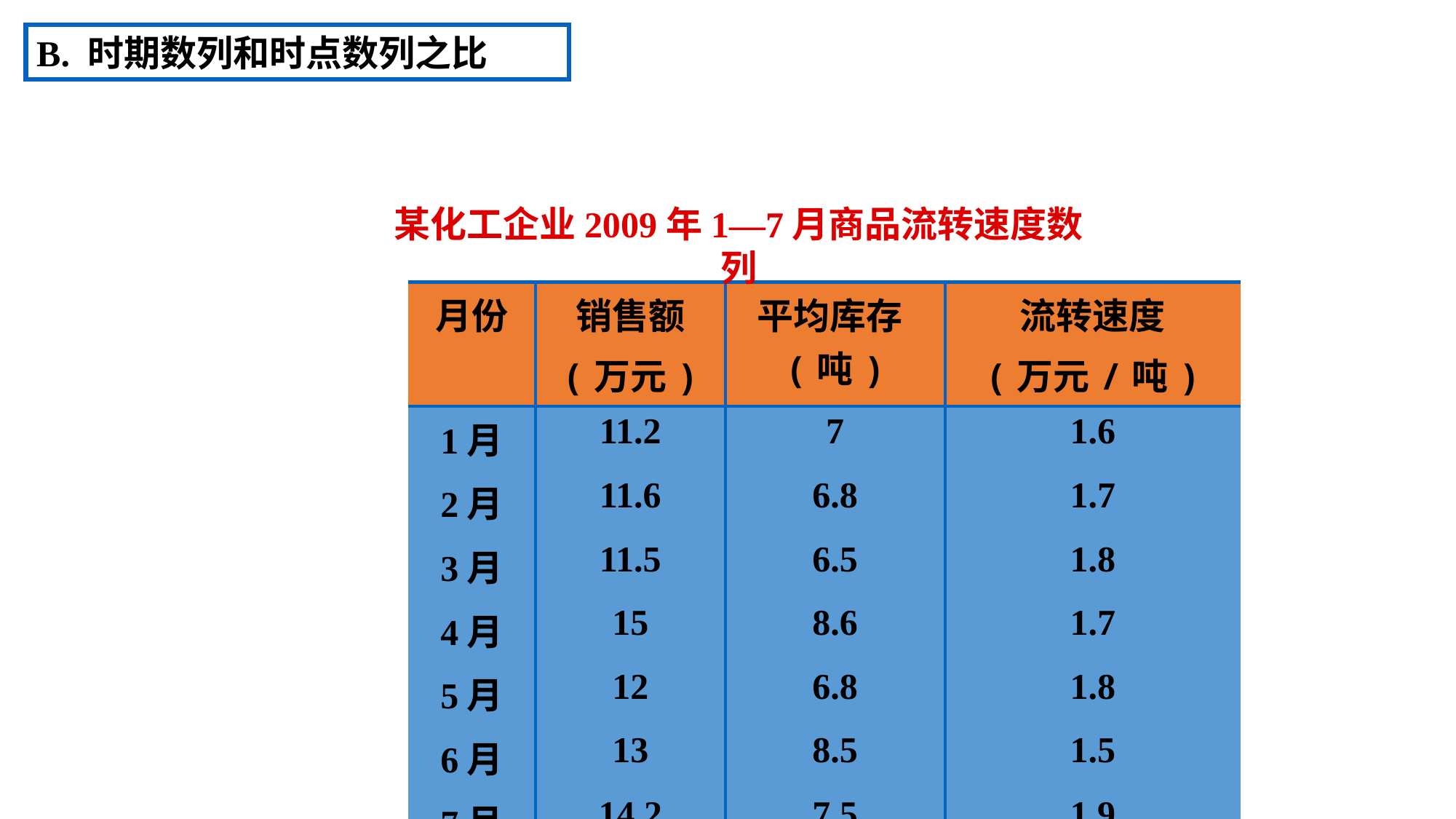

B. 时期数列和时点数列之比
某化工企业2009年1—7月商品流转速度数列
| 月份 | 销售额 (万元) | 平均库存(吨) | 流转速度 (万元/吨) |
| --- | --- | --- | --- |
| 1月 | 11.2 | 7 | 1.6 |
| 2月 | 11.6 | 6.8 | 1.7 |
| 3月 | 11.5 | 6.5 | 1.8 |
| 4月 | 15 | 8.6 | 1.7 |
| 5月 | 12 | 6.8 | 1.8 |
| 6月 | 13 | 8.5 | 1.5 |
| 7月 | 14.2 | 7.5 | 1.9 |